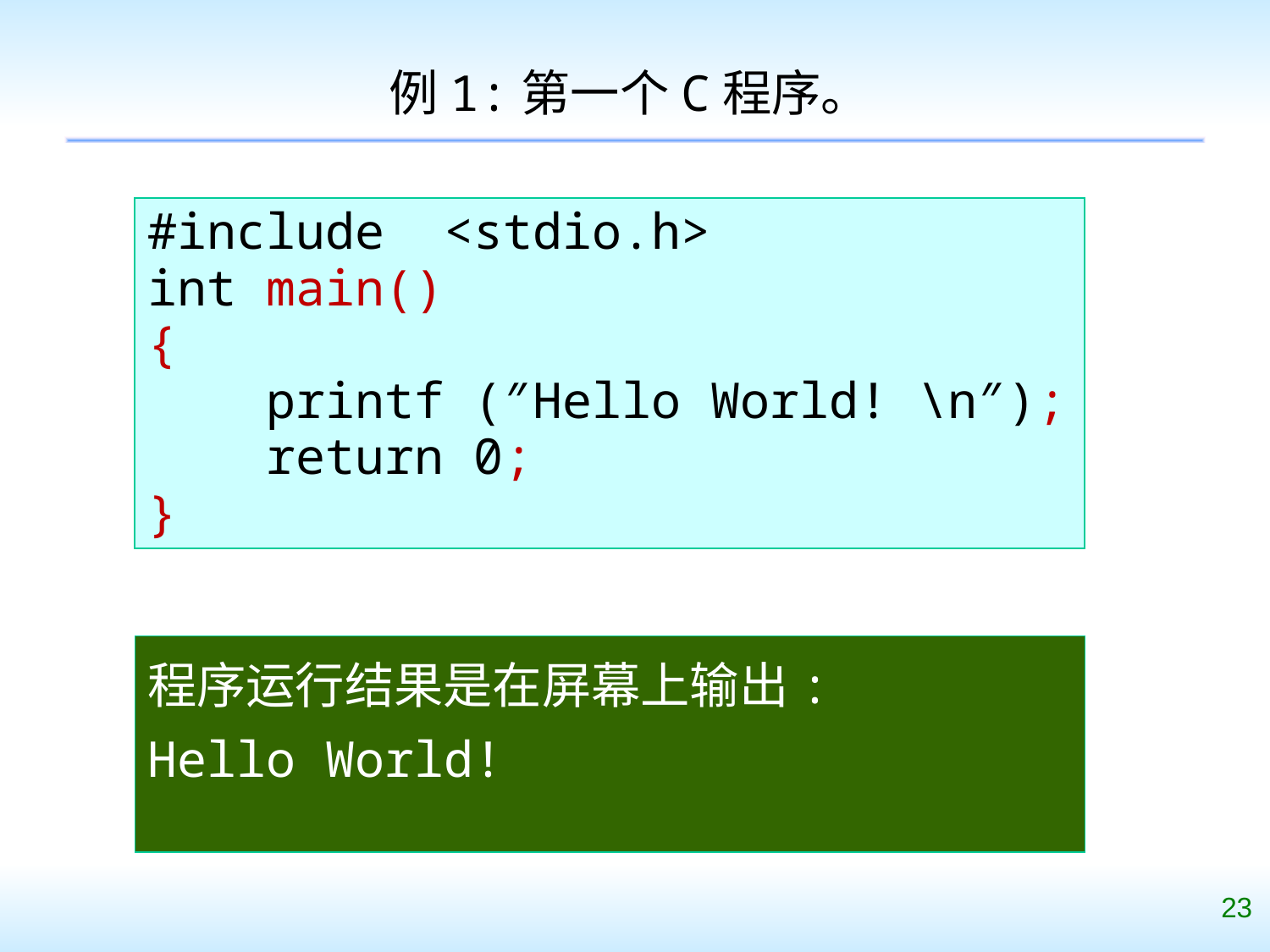

例1:第一个C程序。
#include  <stdio.h>
int main()
{
    printf (″Hello World! \n″);
    return 0;
}
程序运行结果是在屏幕上输出:
Hello World!
23